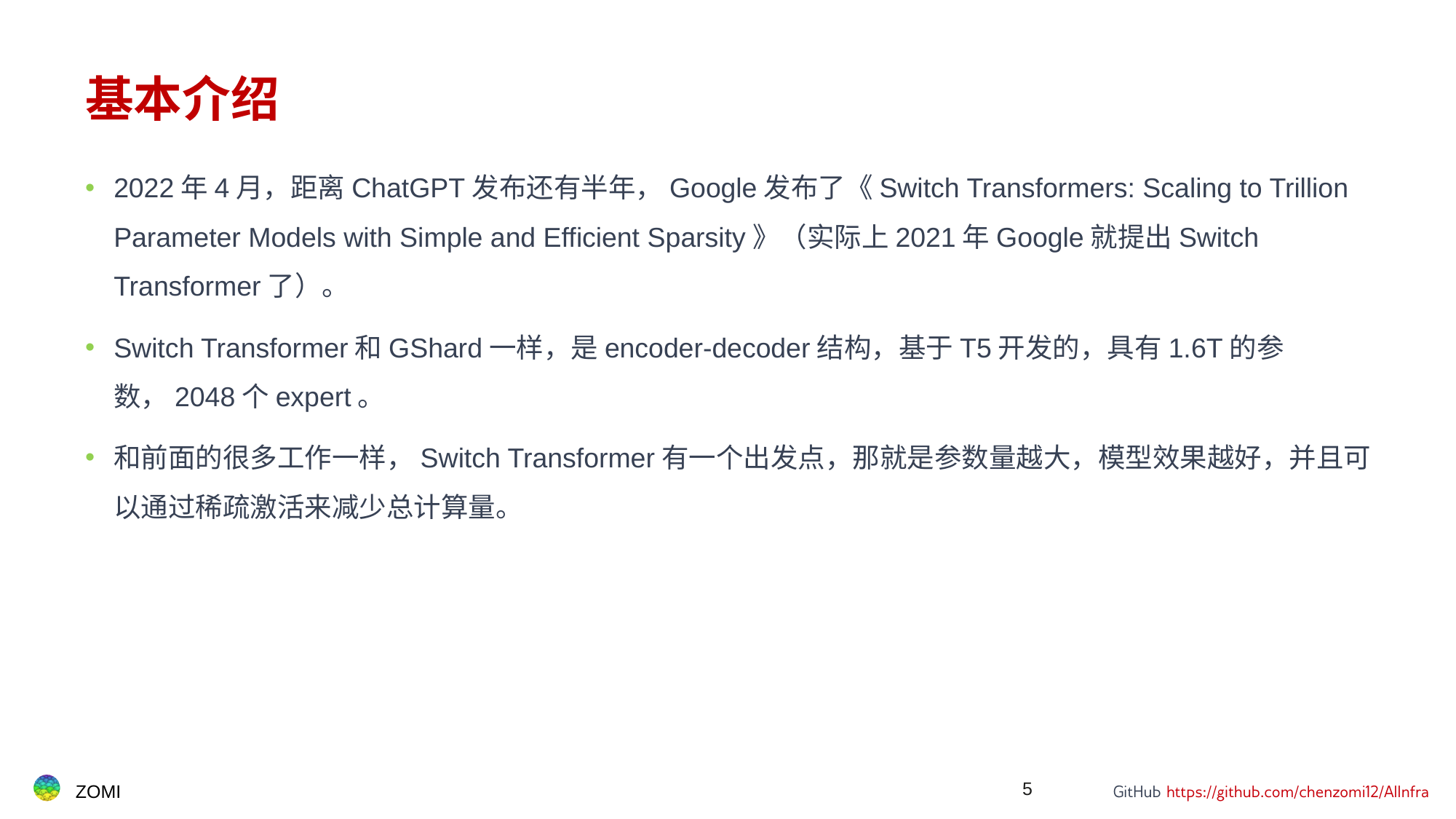

# 基本介绍
2022年4月，距离ChatGPT发布还有半年，Google发布了《Switch Transformers: Scaling to Trillion Parameter Models with Simple and Efficient Sparsity》（实际上2021年Google就提出Switch Transformer了）。
Switch Transformer和GShard一样，是encoder-decoder结构，基于T5开发的，具有1.6T的参数，2048个expert。
和前面的很多工作一样，Switch Transformer有一个出发点，那就是参数量越大，模型效果越好，并且可以通过稀疏激活来减少总计算量。